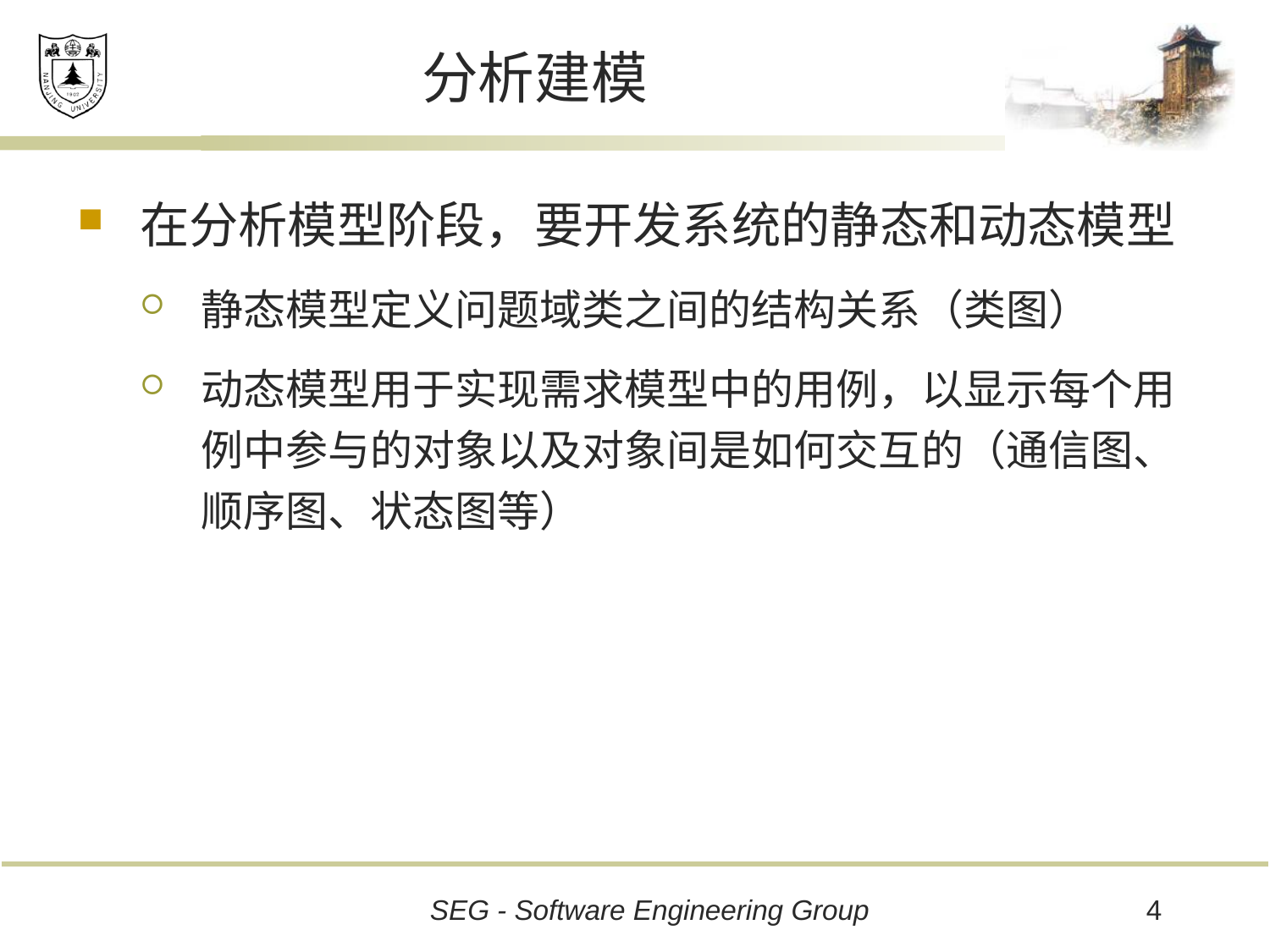

# 分析建模
在分析模型阶段，要开发系统的静态和动态模型
静态模型定义问题域类之间的结构关系（类图）
动态模型用于实现需求模型中的用例，以显示每个用例中参与的对象以及对象间是如何交互的（通信图、顺序图、状态图等）
4
SEG - Software Engineering Group